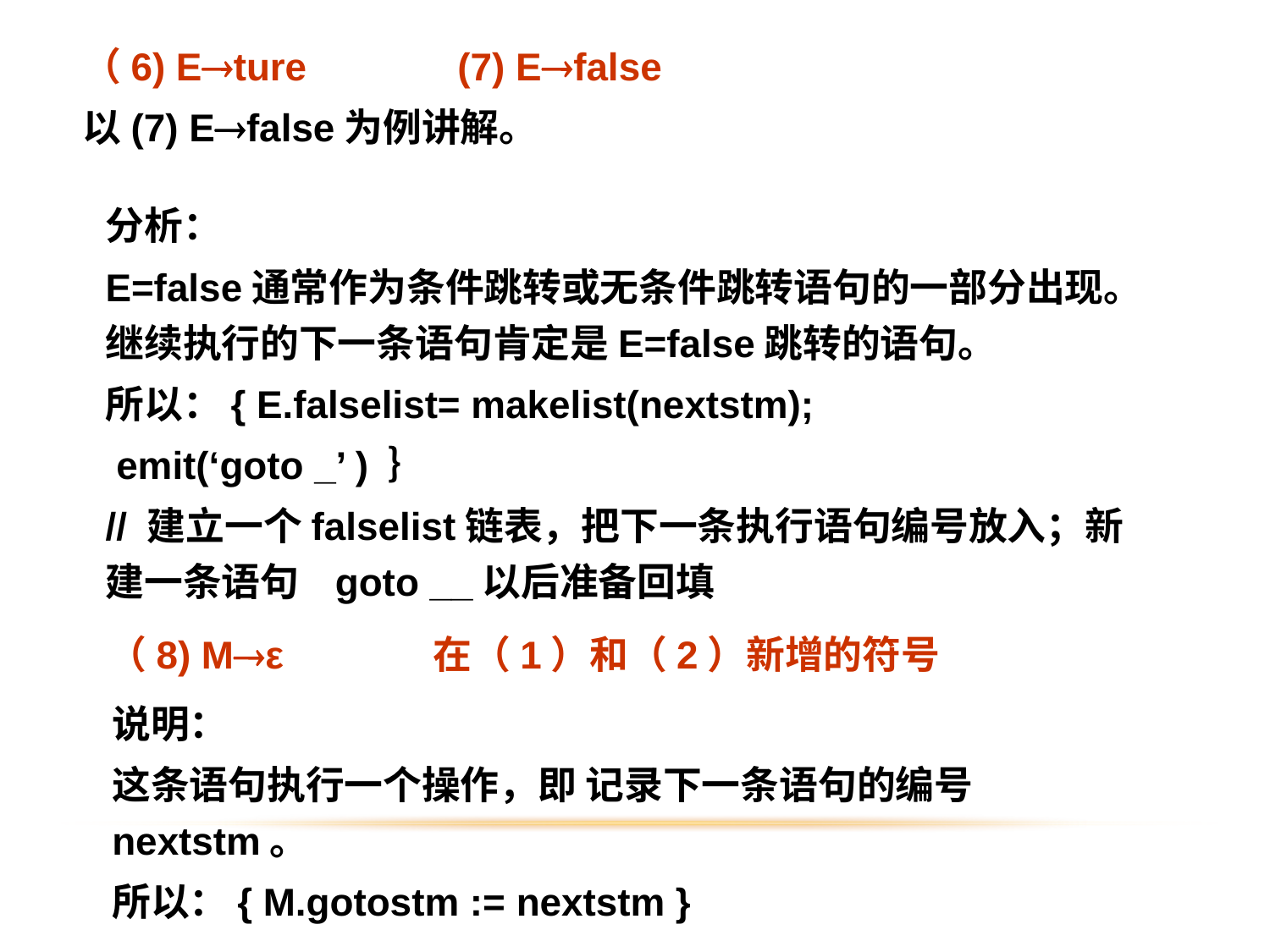

（6) E→ture              (7) E→false
以(7) E→false为例讲解。
分析：
E=false通常作为条件跳转或无条件跳转语句的一部分出现。继续执行的下一条语句肯定是E=false跳转的语句。
所以：{ E.falselist= makelist(nextstm);
 emit(‘goto _’ ) ｝
// 建立一个falselist链表，把下一条执行语句编号放入；新建一条语句   goto __以后准备回填
（8) M→ε             在（1）和（2）新增的符号
说明：
这条语句执行一个操作，即 记录下一条语句的编号nextstm。
所以：{ M.gotostm := nextstm }